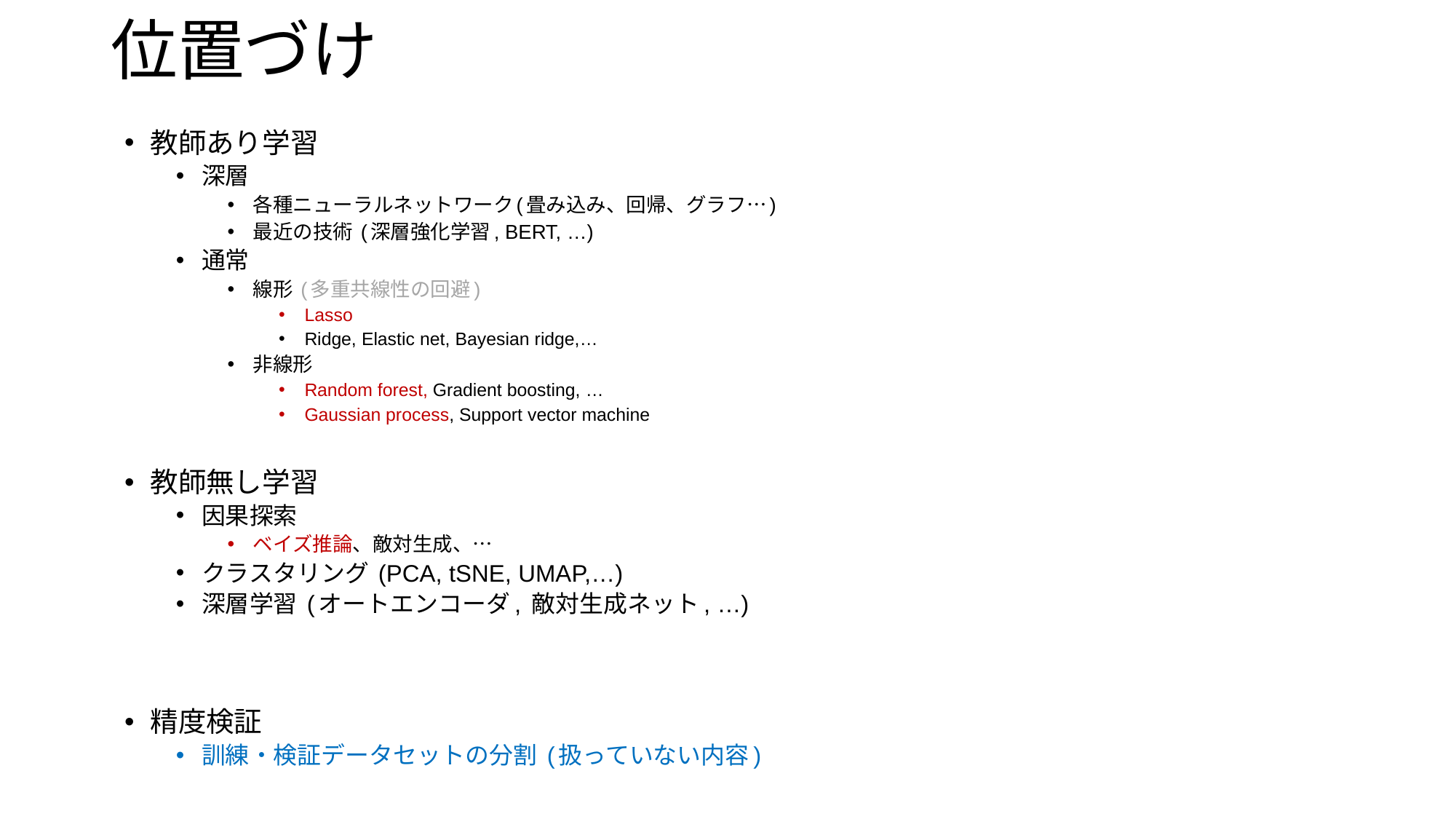

# 位置づけ
教師あり学習
深層
各種ニューラルネットワーク(畳み込み、回帰、グラフ…)
最近の技術 (深層強化学習, BERT, …)
通常
線形 (多重共線性の回避)
Lasso
Ridge, Elastic net, Bayesian ridge,…
非線形
Random forest, Gradient boosting, …
Gaussian process, Support vector machine

教師無し学習
因果探索
ベイズ推論、敵対生成、…
クラスタリング (PCA, tSNE, UMAP,…)
深層学習 (オートエンコーダ, 敵対生成ネット, …)

精度検証
訓練・検証データセットの分割 (扱っていない内容)